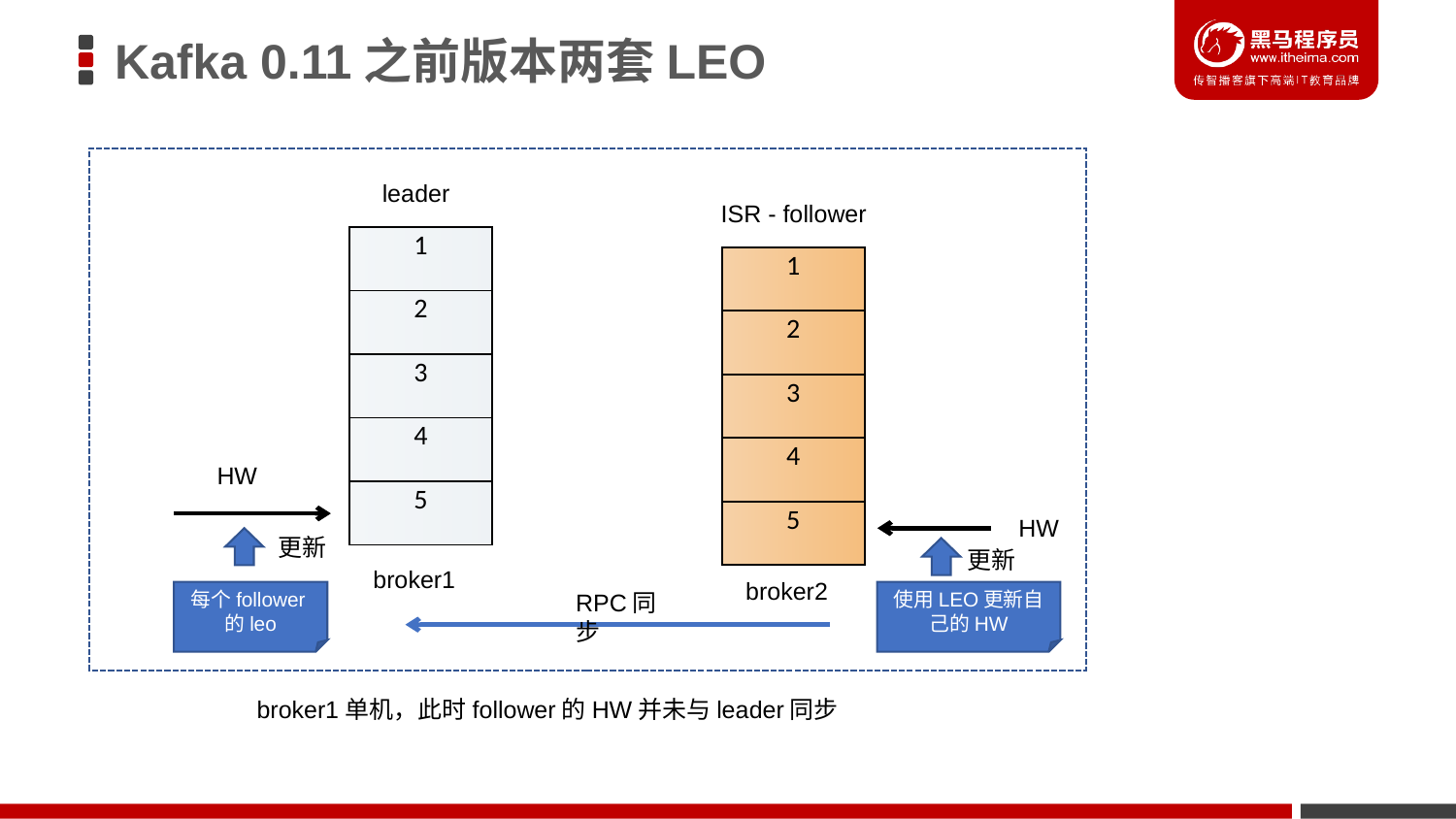

# Kafka 0.11之前版本两套LEO

leader
ISR - follower
| 1 |
| --- |
| 2 |
| 3 |
| 4 |
| 5 |
| 1 |
| --- |
| 2 |
| 3 |
| 4 |
| 5 |
HW
HW
更新

更新
broker1
broker2
RPC同步
每个follower的leo
使用LEO更新自己的HW
broker1单机，此时follower的HW并未与leader同步